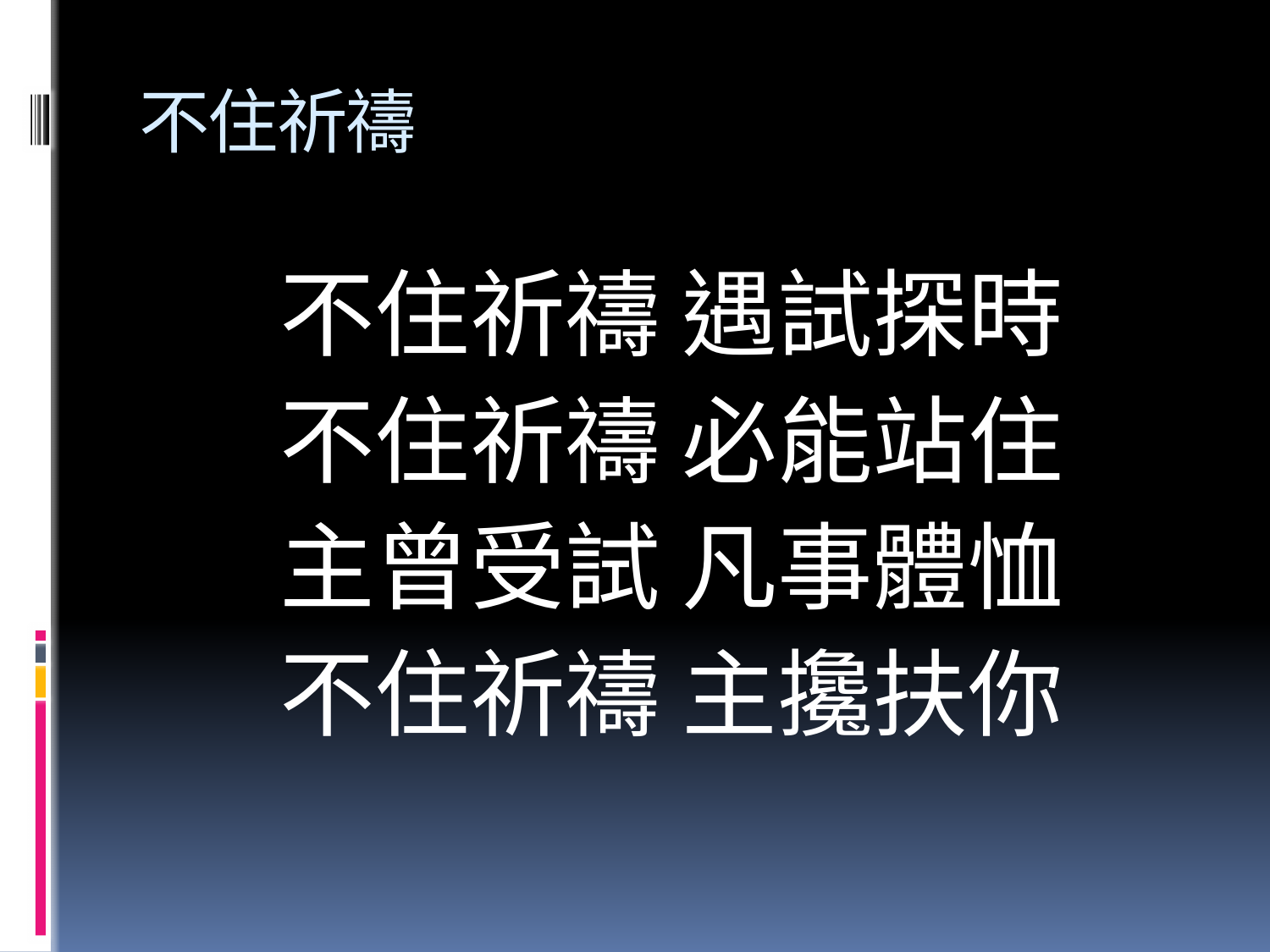

# 不住祈禱
不住祈禱 遇試探時
不住祈禱 必能站住
主曾受試 凡事體恤
不住祈禱 主攙扶你